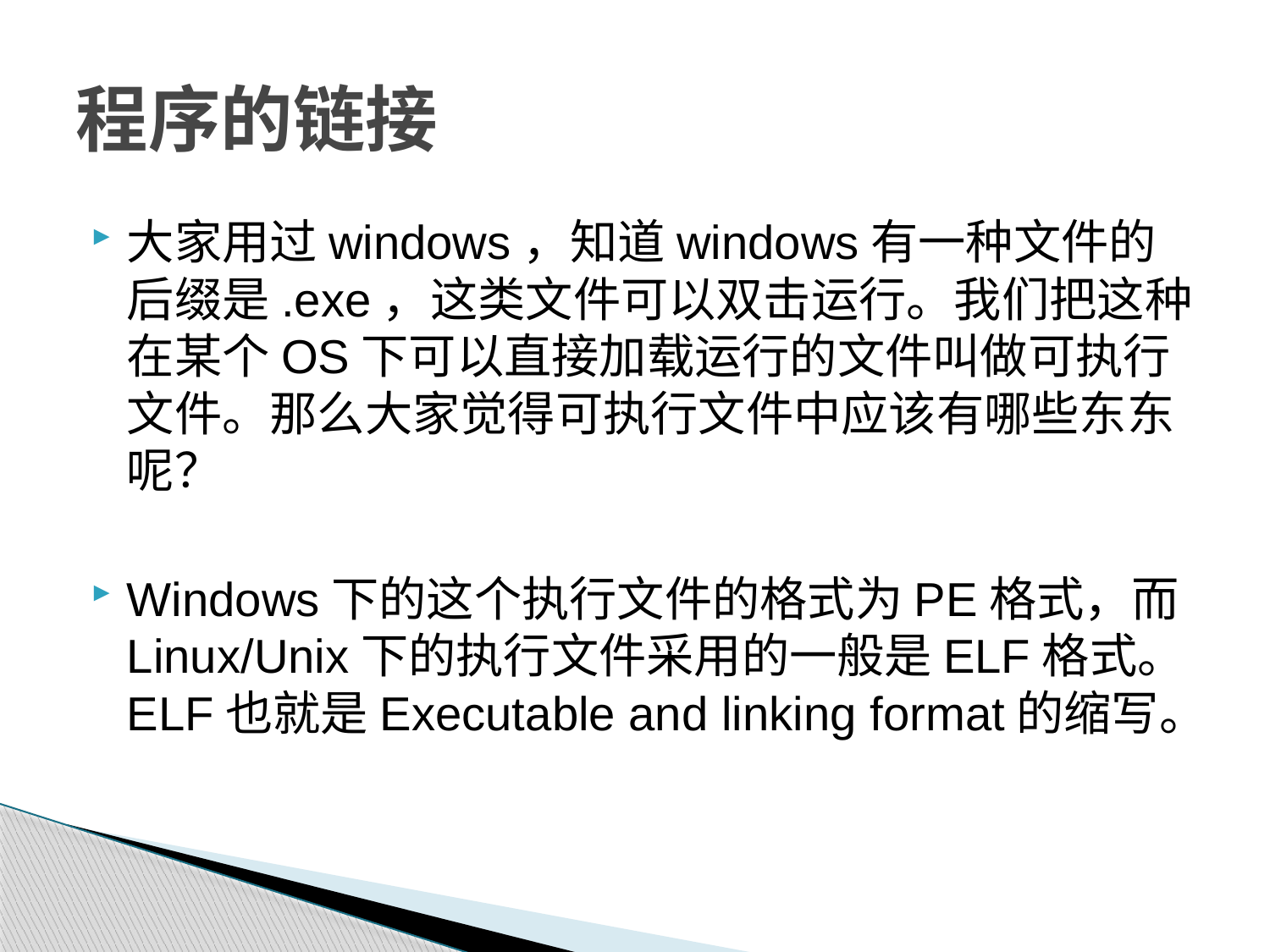

# 程序的链接
大家用过windows，知道windows有一种文件的后缀是.exe，这类文件可以双击运行。我们把这种在某个OS下可以直接加载运行的文件叫做可执行文件。那么大家觉得可执行文件中应该有哪些东东呢？

Windows下的这个执行文件的格式为PE格式，而Linux/Unix下的执行文件采用的一般是ELF格式。ELF也就是Executable and linking format的缩写。